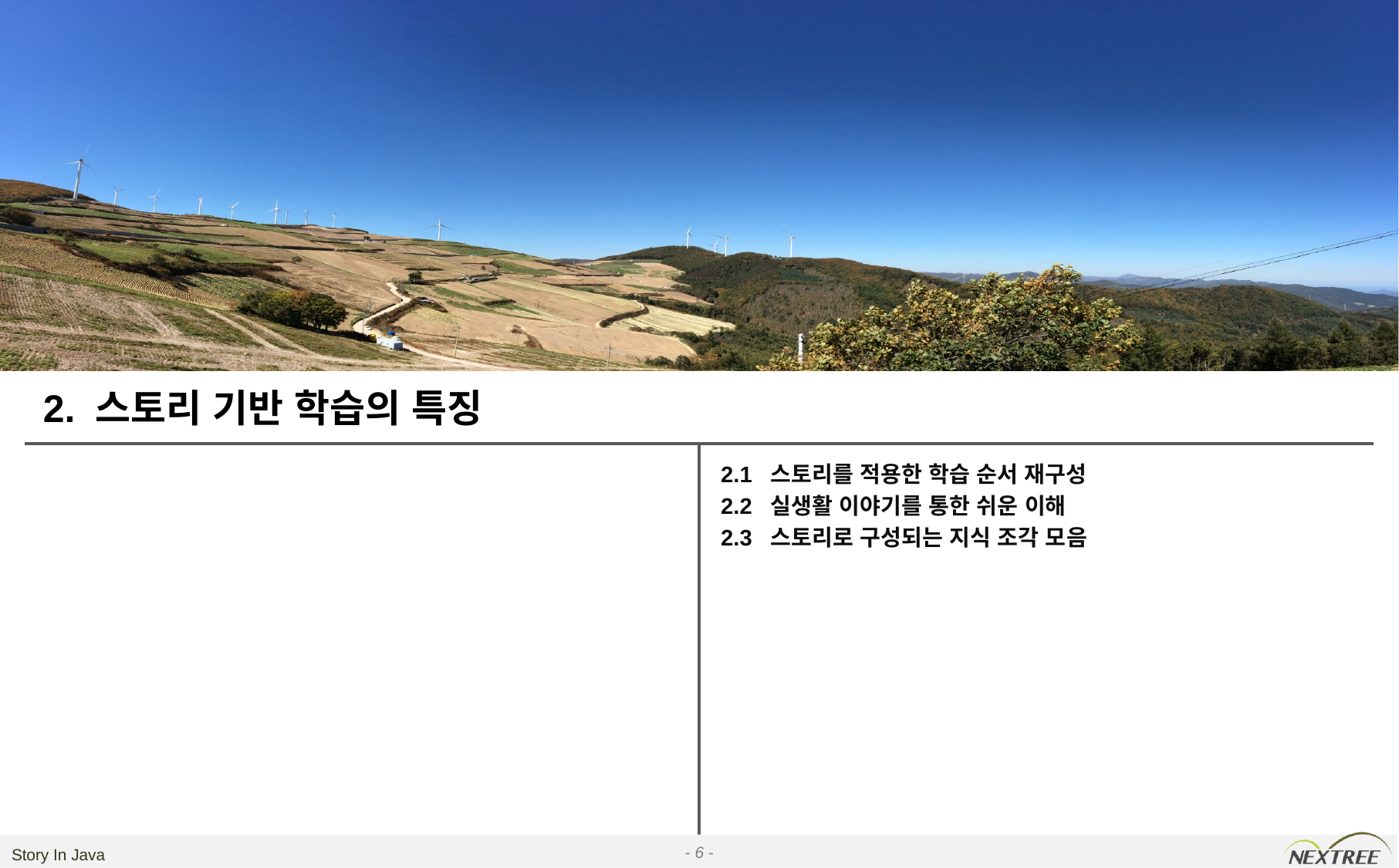

# 2. 스토리 기반 학습의 특징
2.1  스토리를 적용한 학습 순서 재구성
2.2  실생활 이야기를 통한 쉬운 이해
2.3  스토리로 구성되는 지식 조각 모음